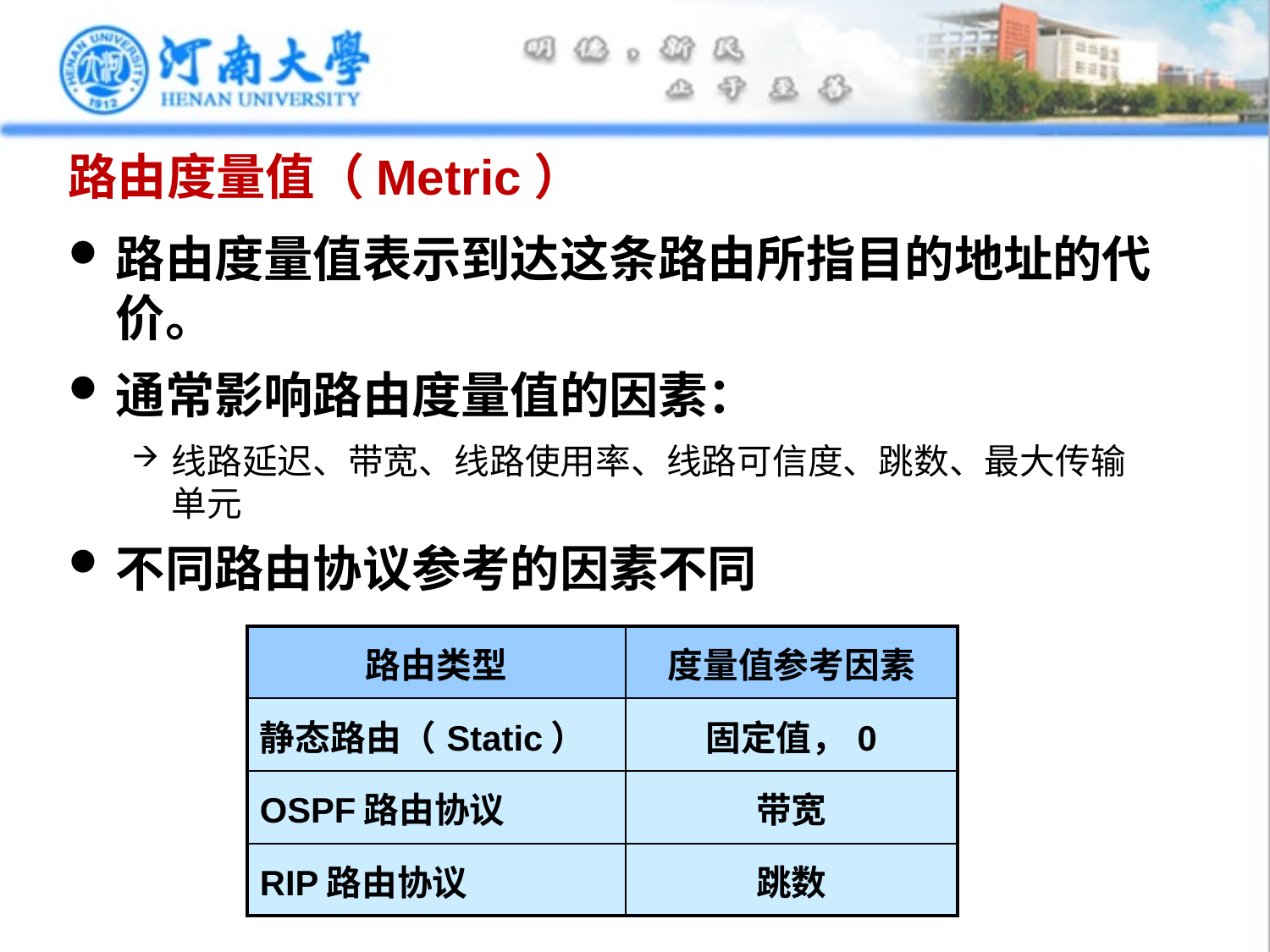

# 路由度量值（Metric）
路由度量值表示到达这条路由所指目的地址的代价。
通常影响路由度量值的因素：
线路延迟、带宽、线路使用率、线路可信度、跳数、最大传输单元
不同路由协议参考的因素不同
| 路由类型 | 度量值参考因素 |
| --- | --- |
| 静态路由（Static） | 固定值，0 |
| OSPF路由协议 | 带宽 |
| RIP路由协议 | 跳数 |